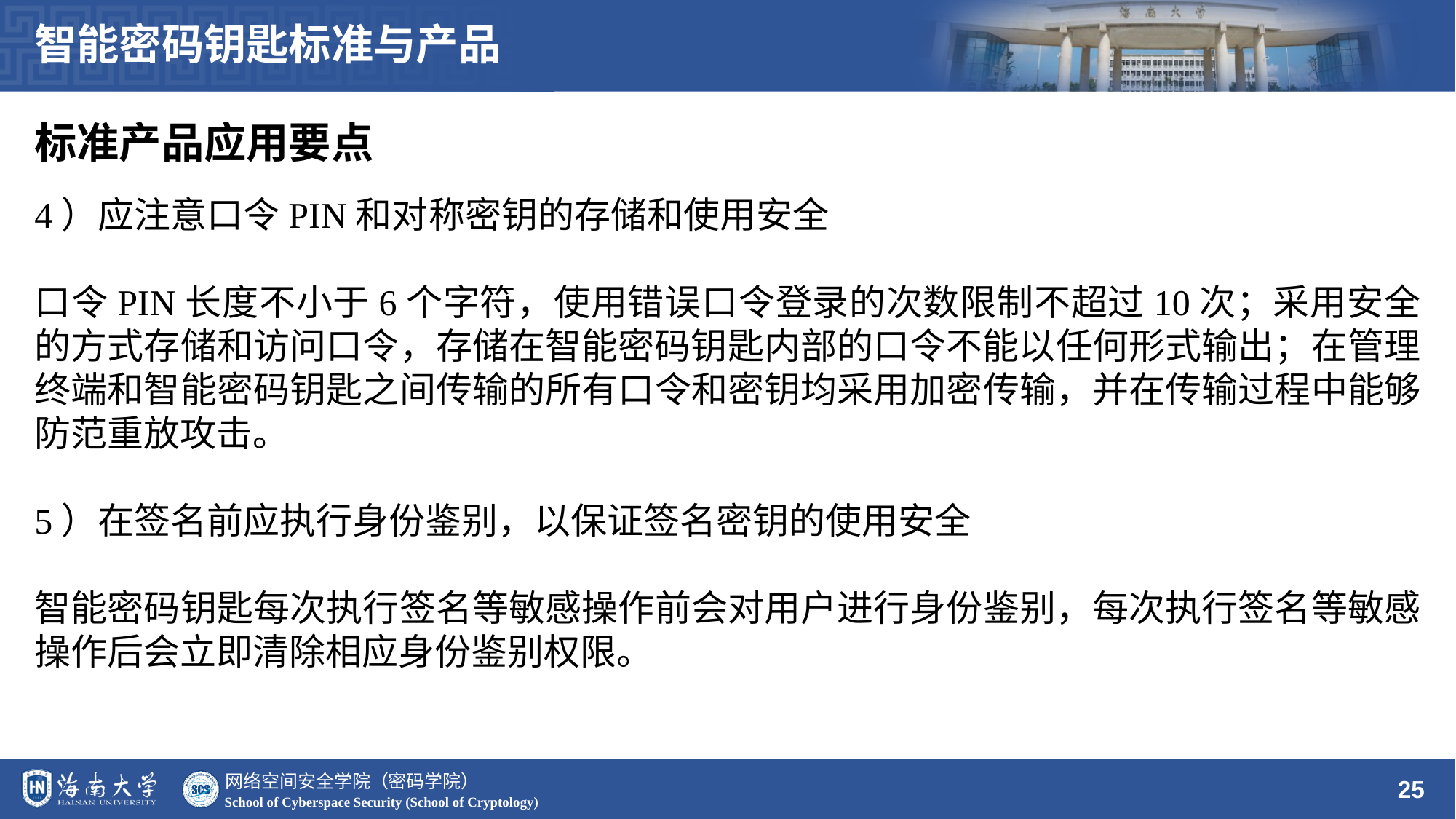

智能密码钥匙标准与产品

标准产品应用要点
4）应注意口令PIN和对称密钥的存储和使用安全

口令PIN长度不小于6个字符，使用错误口令登录的次数限制不超过10次；采用安全的方式存储和访问口令，存储在智能密码钥匙内部的口令不能以任何形式输出；在管理终端和智能密码钥匙之间传输的所有口令和密钥均采用加密传输，并在传输过程中能够防范重放攻击。

5）在签名前应执行身份鉴别，以保证签名密钥的使用安全

智能密码钥匙每次执行签名等敏感操作前会对用户进行身份鉴别，每次执行签名等敏感操作后会立即清除相应身份鉴别权限。
25